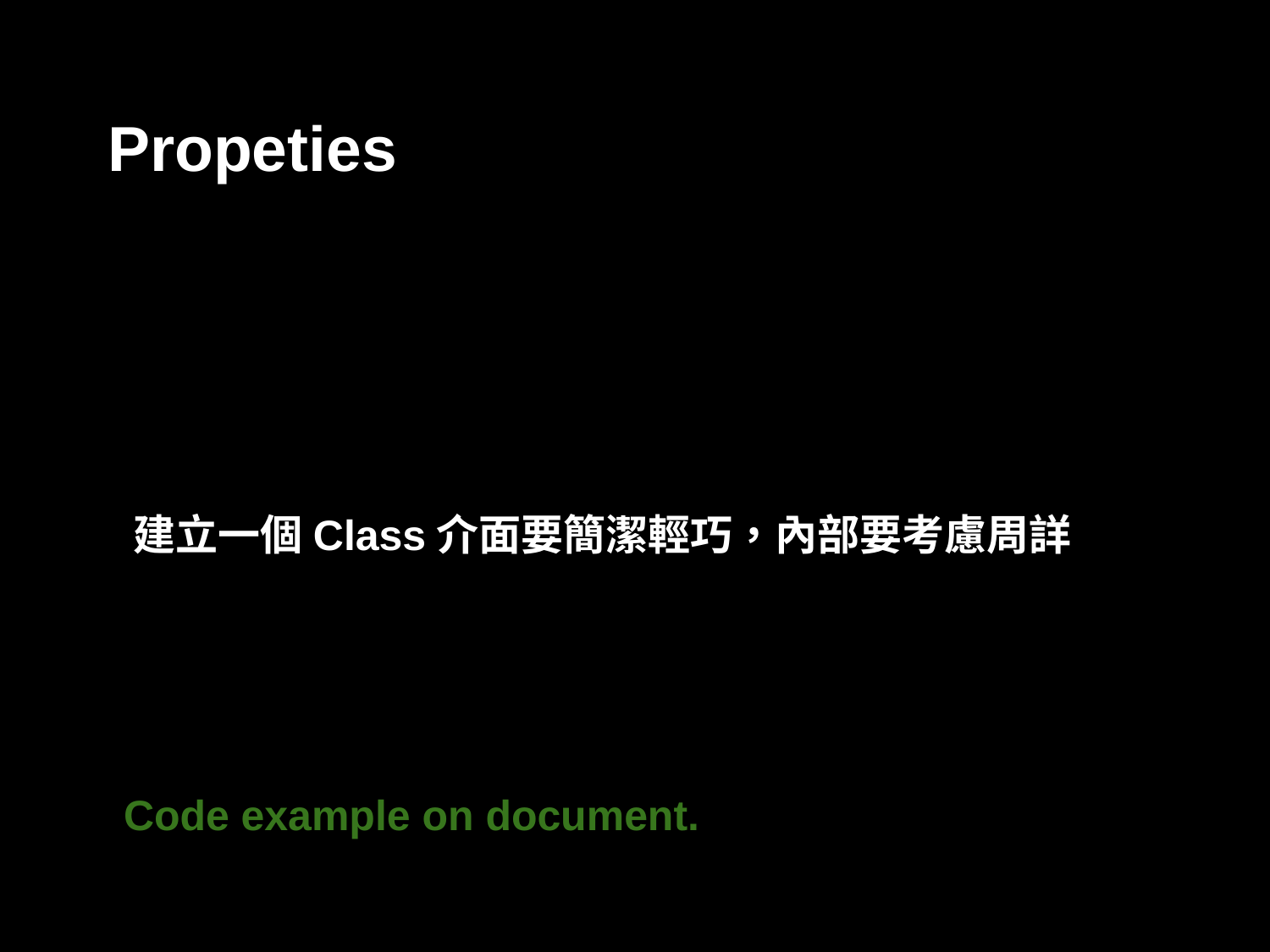

# Propeties

    建立一個Class介面要簡潔輕巧，內部要考慮周詳

    Code example on document.